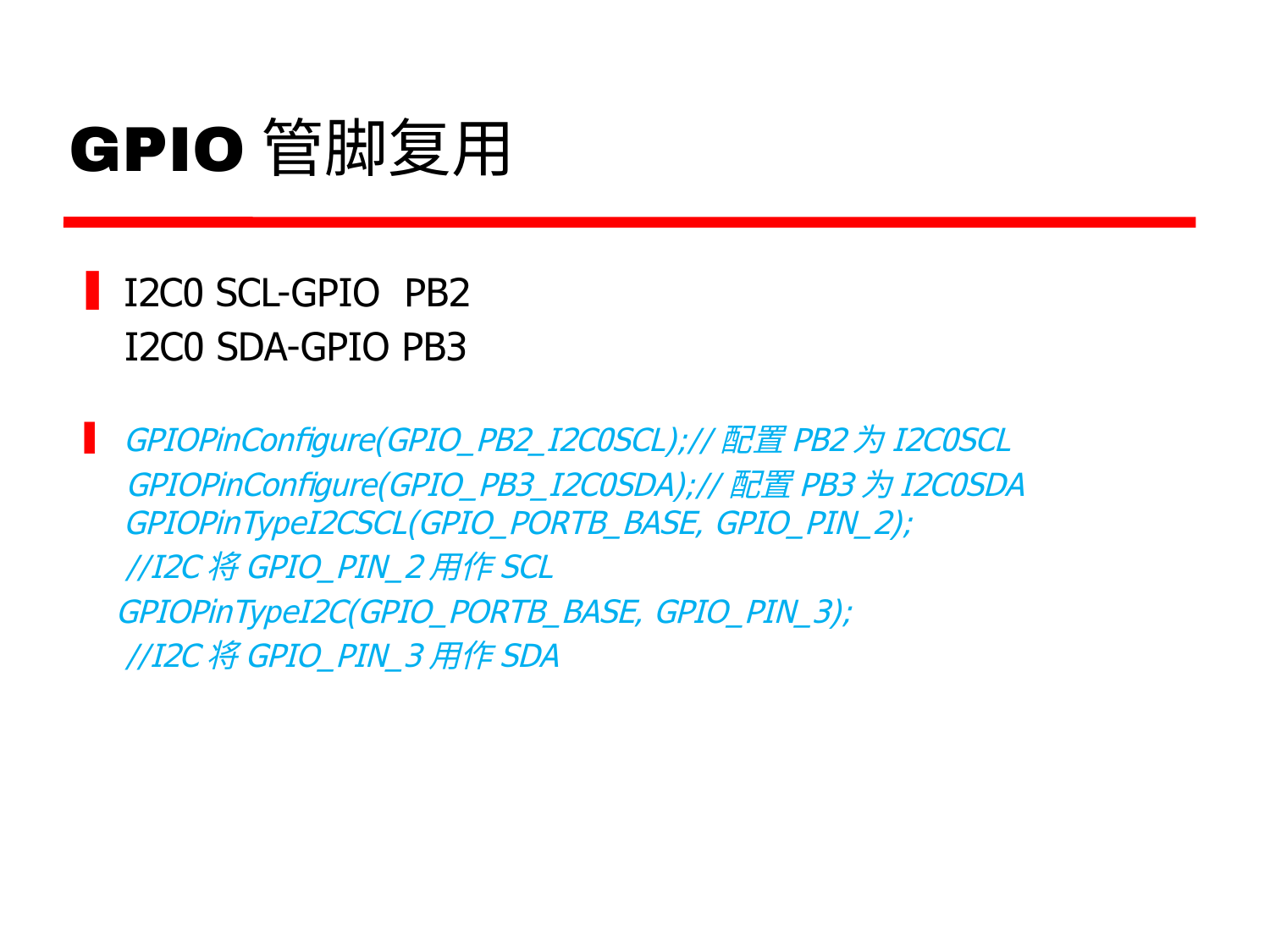

# GPIO管脚复用
I2C0 SCL-GPIO  PB2
    I2C0 SDA-GPIO PB3

GPIOPinConfigure(GPIO_PB2_I2C0SCL);//配置PB2为I2C0SCL
     GPIOPinConfigure(GPIO_PB3_I2C0SDA);//配置PB3为I2C0SDA GPIOPinTypeI2CSCL(GPIO_PORTB_BASE, GPIO_PIN_2);
     //I2C将GPIO_PIN_2用作SCL
    GPIOPinTypeI2C(GPIO_PORTB_BASE, GPIO_PIN_3);
     //I2C将GPIO_PIN_3用作SDA